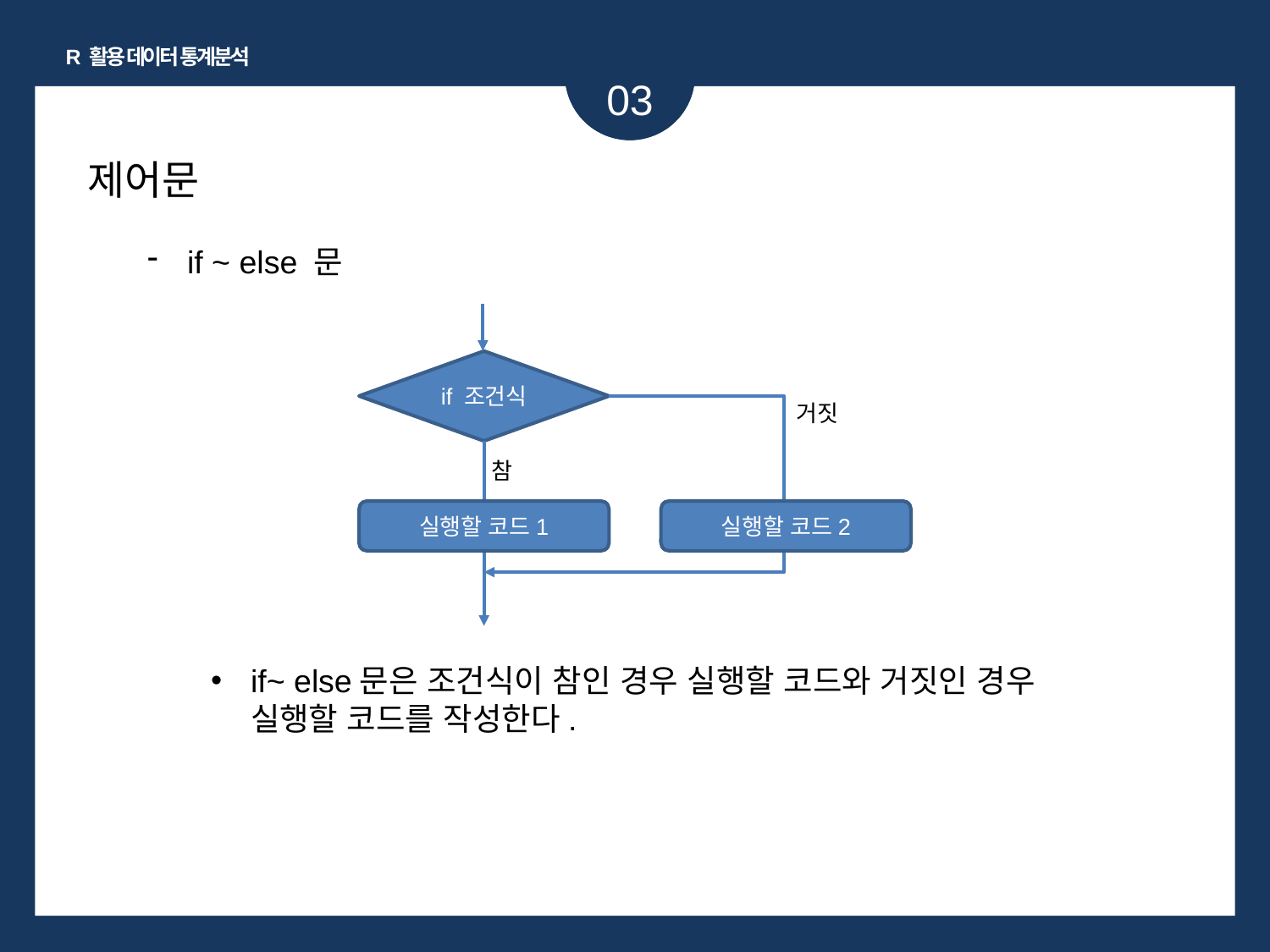

R 활용 데이터 통계분석
03
제어문
if ~ else 문

if~ else문은 조건식이 참인 경우 실행할 코드와 거짓인 경우 실행할 코드를 작성한다.

if 조건식
거짓
참
실행할 코드1
실행할 코드2